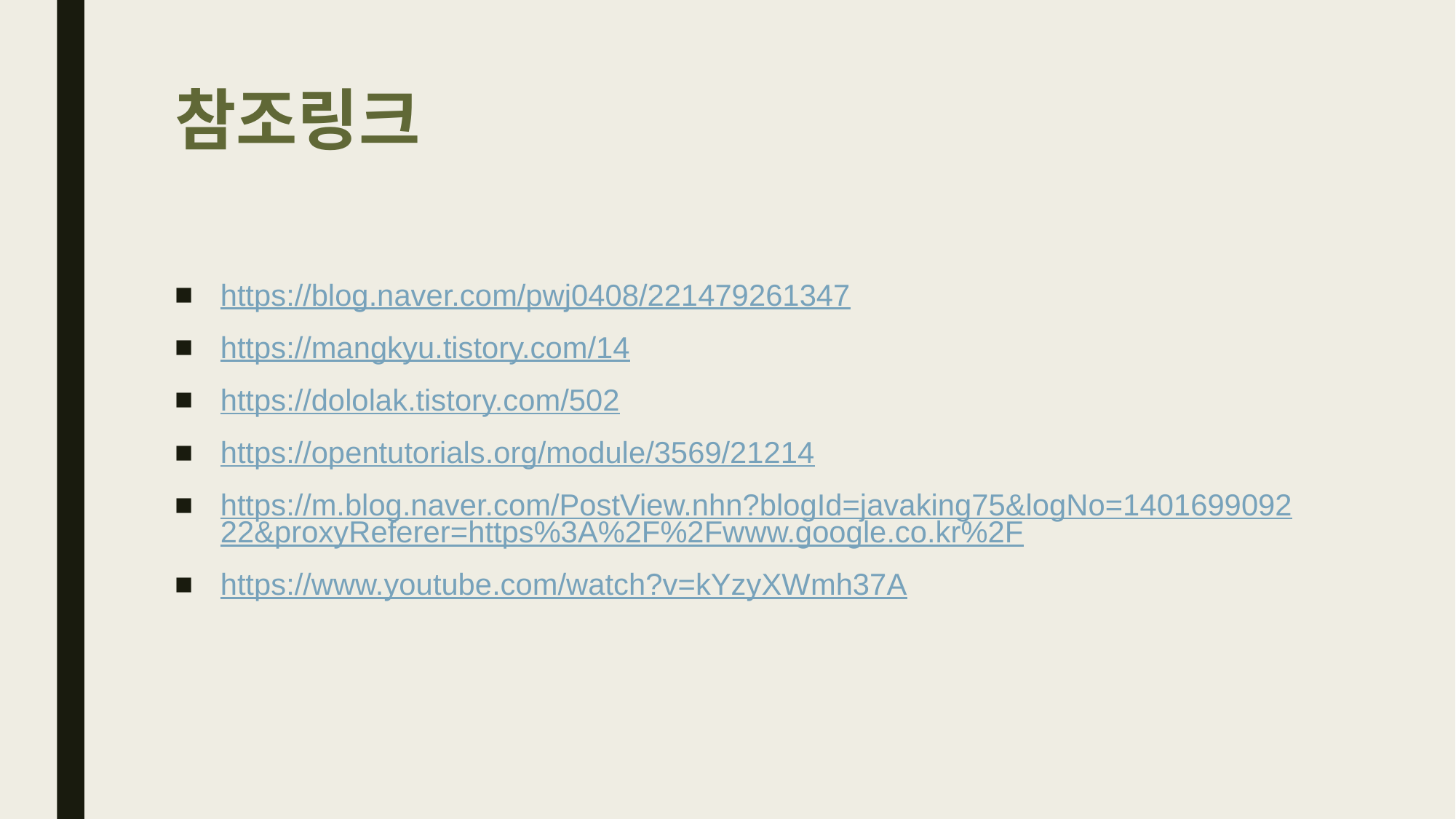

# 참조링크
https://blog.naver.com/pwj0408/221479261347
https://mangkyu.tistory.com/14
https://dololak.tistory.com/502
https://opentutorials.org/module/3569/21214
https://m.blog.naver.com/PostView.nhn?blogId=javaking75&logNo=140169909222&proxyReferer=https%3A%2F%2Fwww.google.co.kr%2F
https://www.youtube.com/watch?v=kYzyXWmh37A